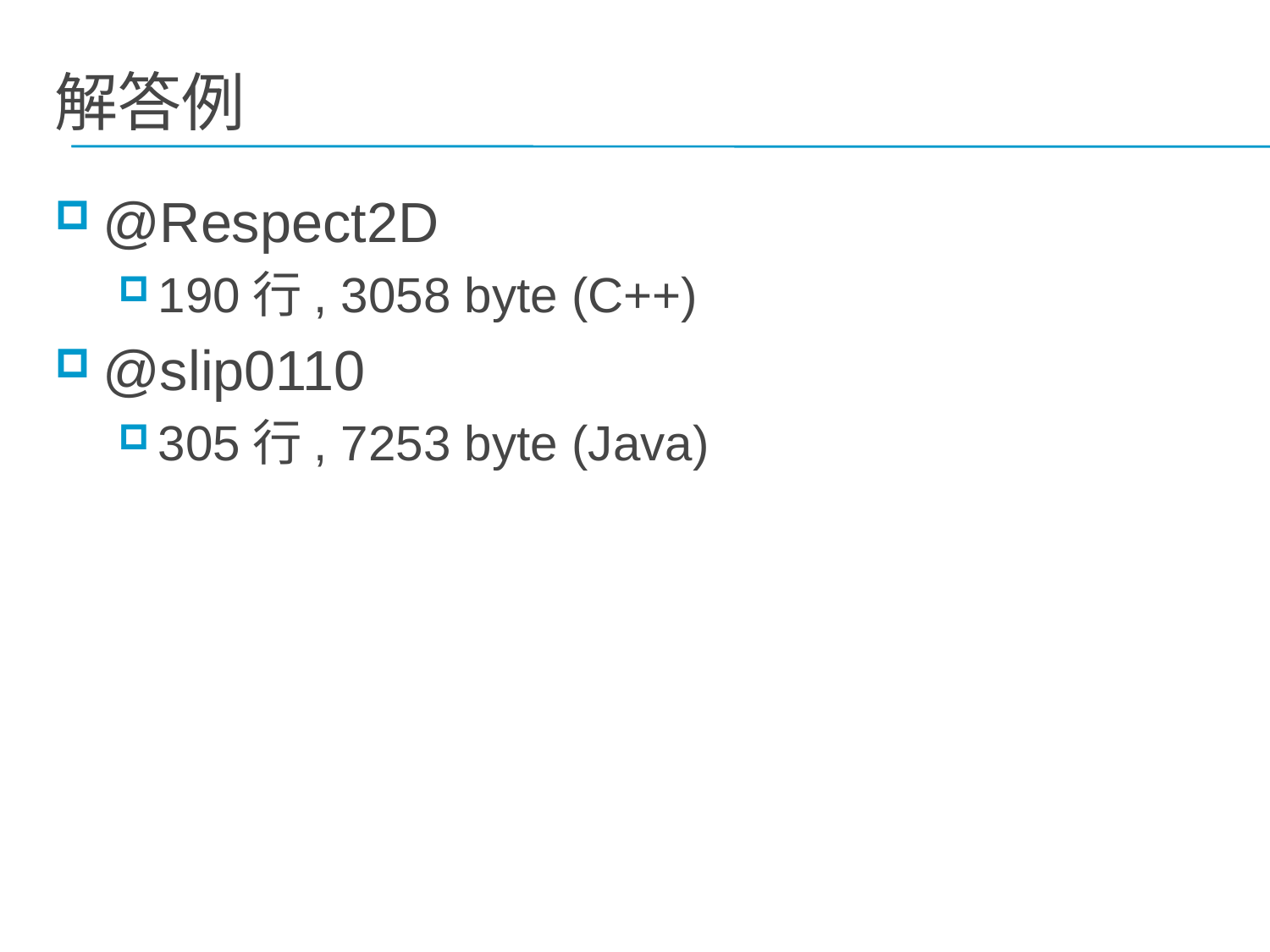

# 解答例
@Respect2D
190行, 3058 byte (C++)
@slip0110
305行, 7253 byte (Java)